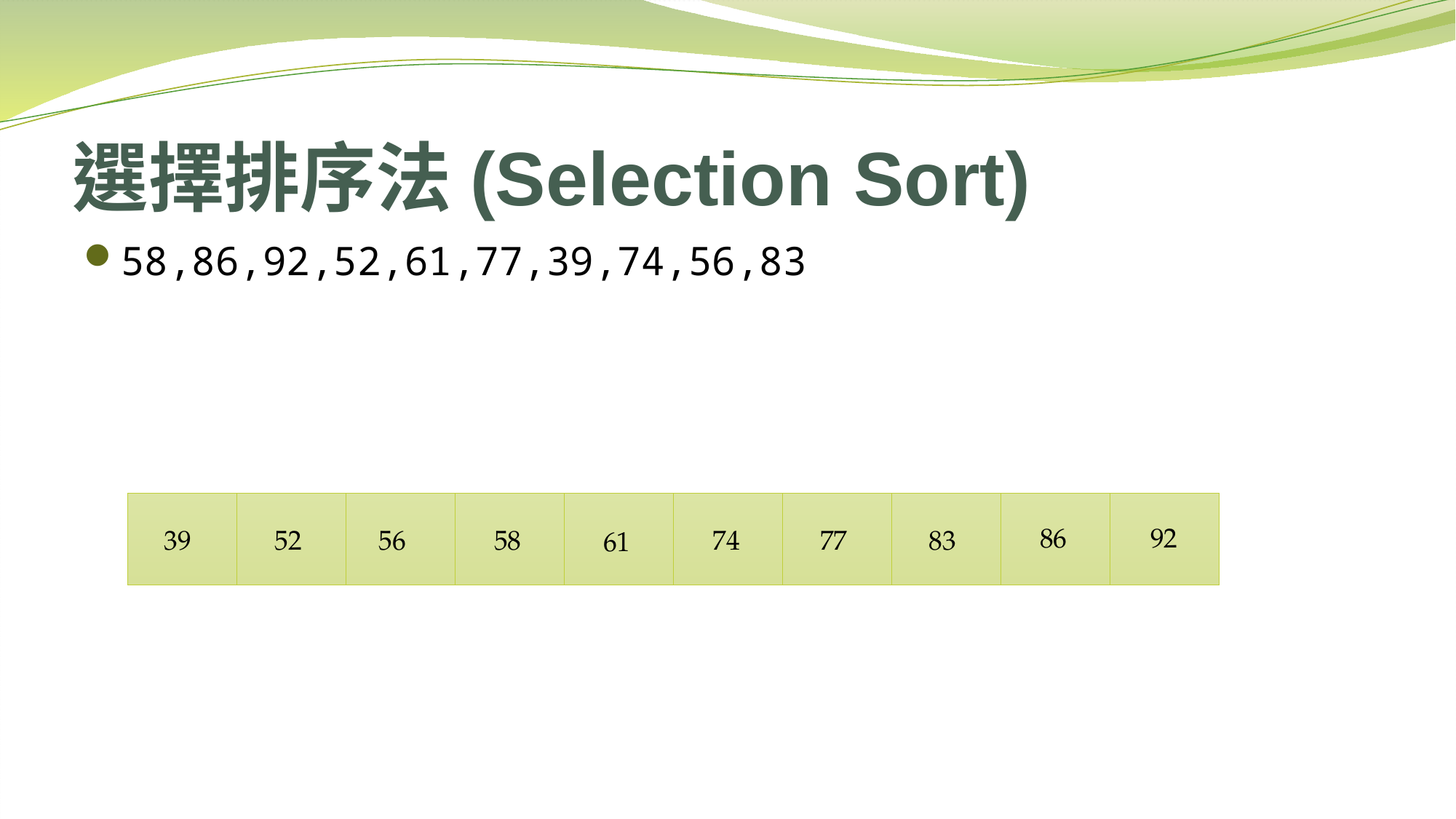

# 選擇排序法(Selection Sort)
58,86,92,52,61,77,39,74,56,83

86
92
39
52
56
58
74
77
83
61